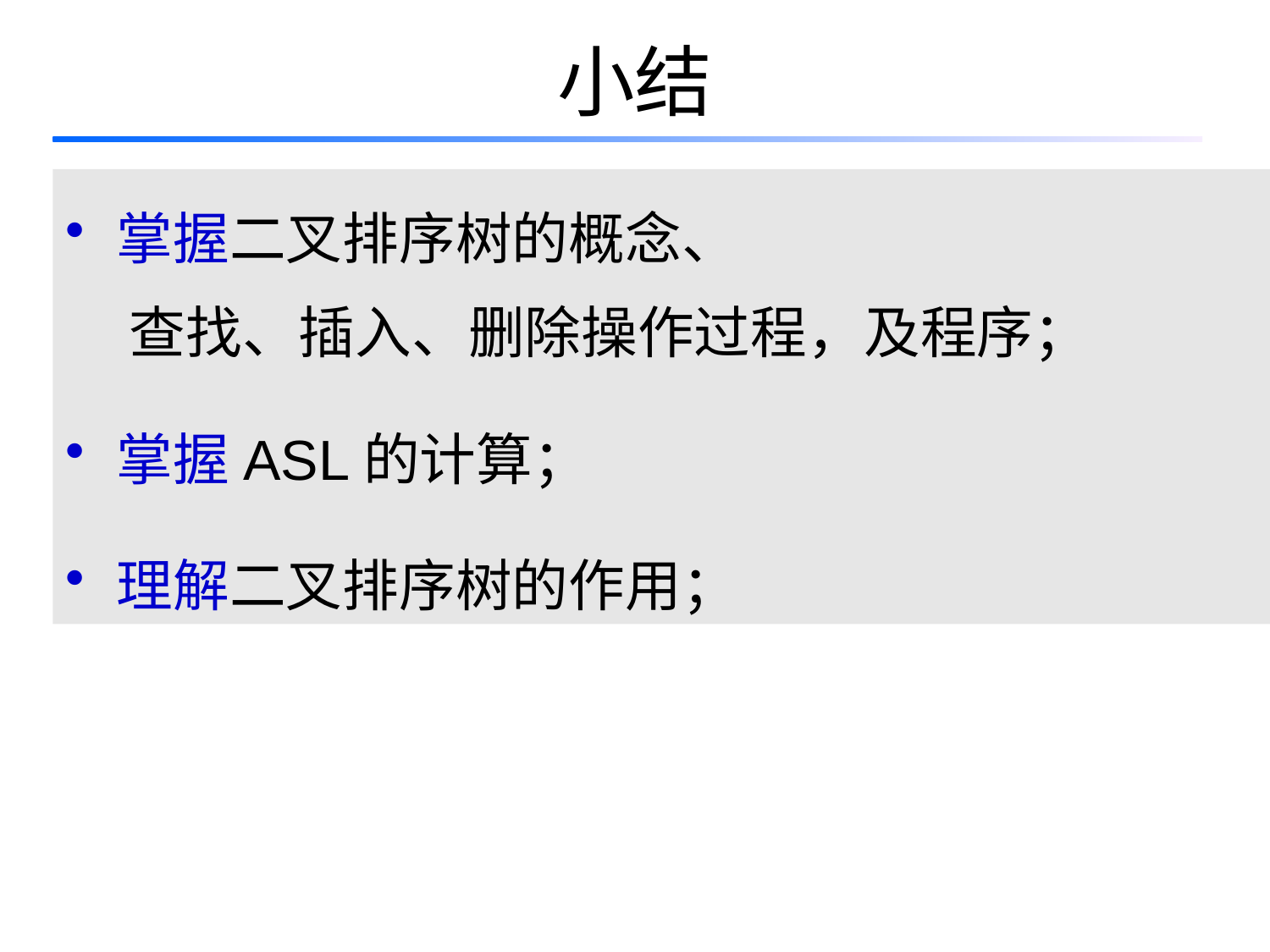

# 小结

 掌握二叉排序树的概念、
  查找、插入、删除操作过程，及程序；
 掌握ASL的计算；
 理解二叉排序树的作用；